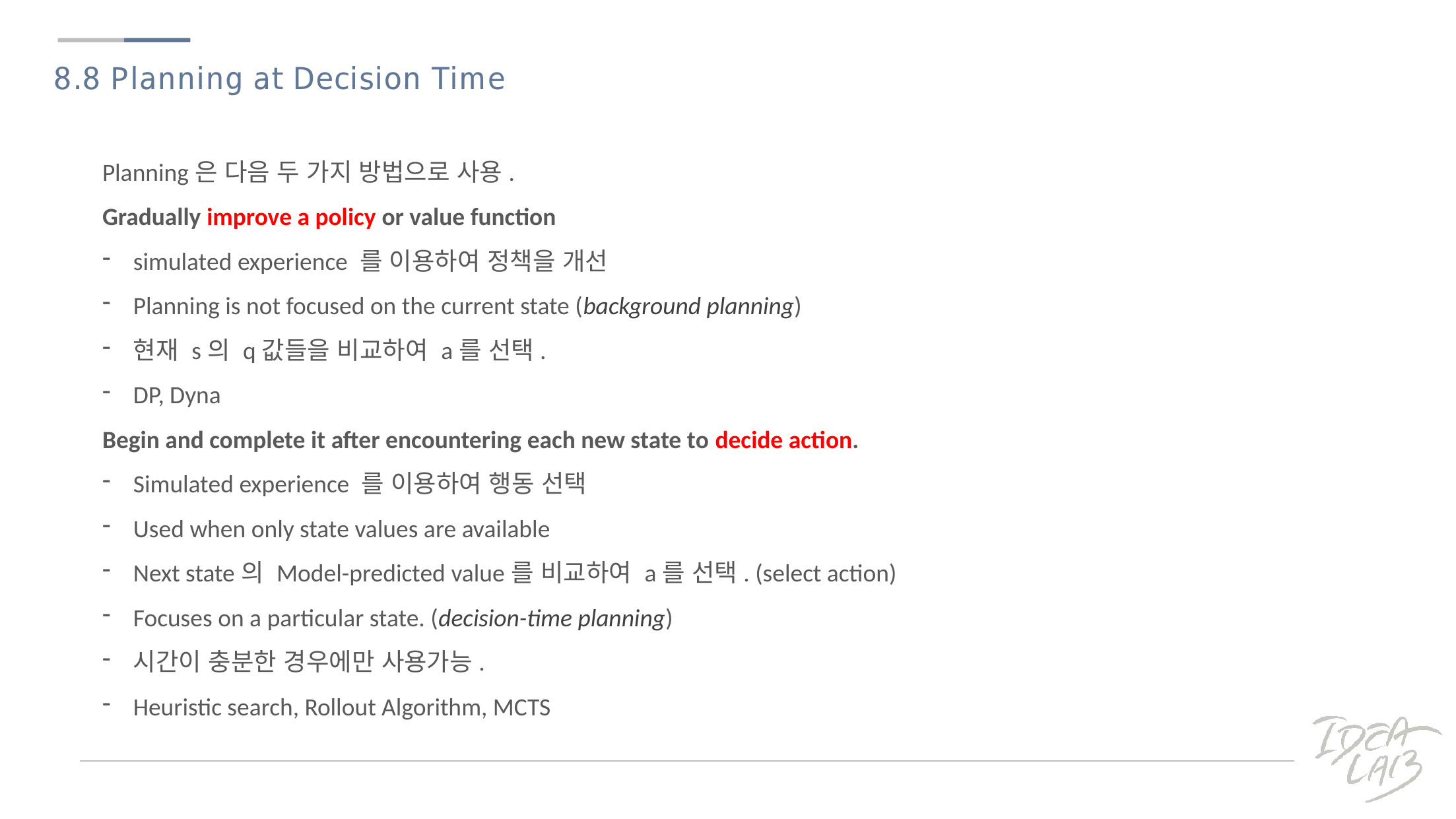

8.8 Planning at Decision Time
Planning은 다음 두 가지 방법으로 사용.
Gradually improve a policy or value function
simulated experience 를 이용하여 정책을 개선
Planning is not focused on the current state (background planning)
현재 s의 q값들을 비교하여 a를 선택.
DP, Dyna
Begin and complete it after encountering each new state to decide action.
Simulated experience 를 이용하여 행동 선택
Used when only state values are available
Next state의 Model-predicted value를 비교하여 a를 선택. (select action)
Focuses on a particular state. (decision-time planning)
시간이 충분한 경우에만 사용가능.
Heuristic search, Rollout Algorithm, MCTS